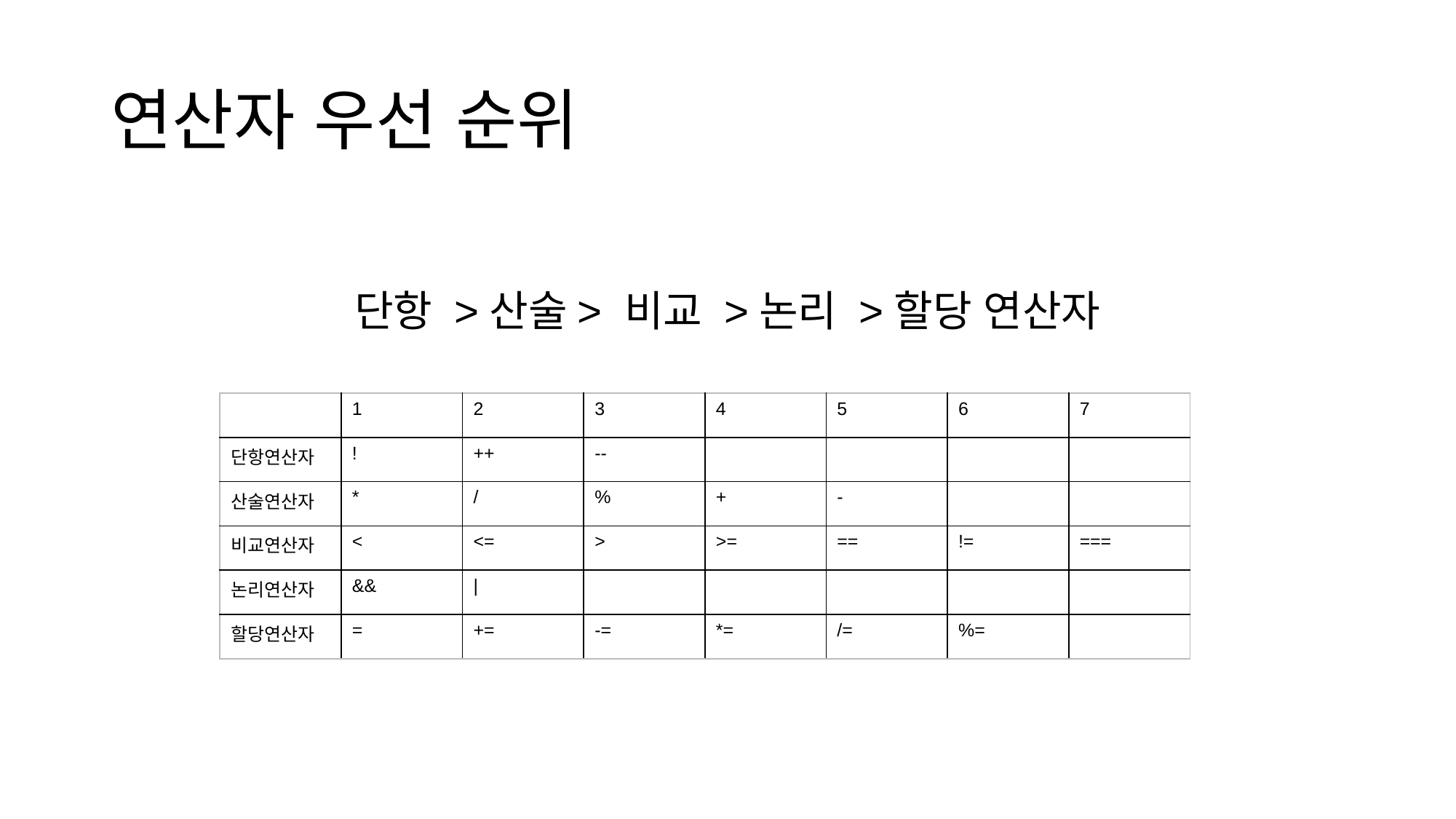

# 연산자 우선 순위

단항 >산술> 비교 >논리 >할당 연산자

|  | 1 | 2 | 3 | 4 | 5 | 6 | 7 |
| --- | --- | --- | --- | --- | --- | --- | --- |
| 단항연산자 | ! | ++ | -- |  |  |  |  |
| 산술연산자 | \* | / | % | + | - |  |  |
| 비교연산자 | < | <= | > | >= | == | != | === |
| 논리연산자 | && | | |  |  |  |  |  |
| 할당연산자 | = | += | -= | \*= | /= | %= |  |